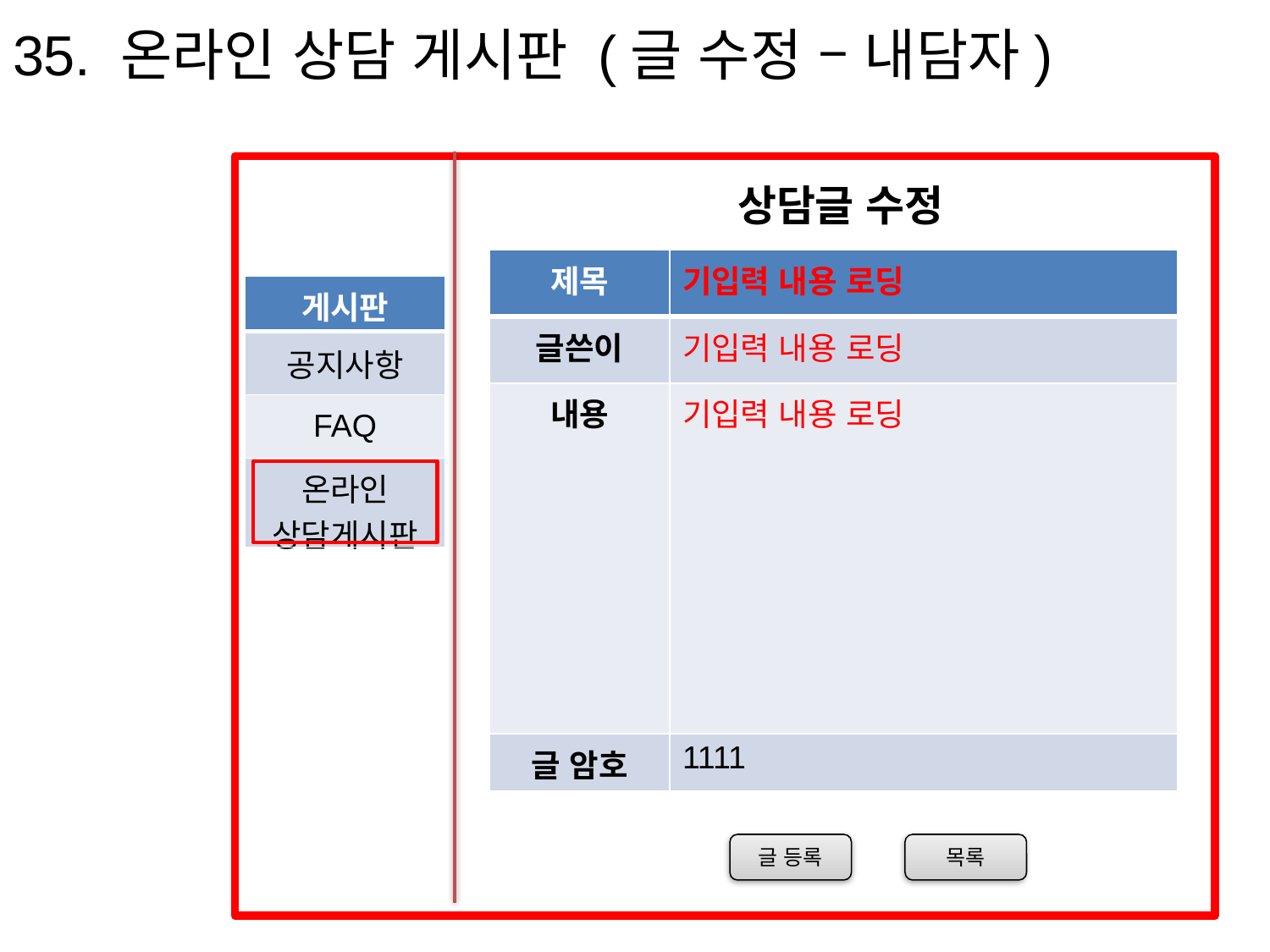

35. 온라인 상담 게시판 (글 수정 – 내담자)

상담글 수정
| 제목 | 기입력 내용 로딩 |
| --- | --- |
| 글쓴이 | 기입력 내용 로딩 |
| 내용 | 기입력 내용 로딩 |
| 글 암호 | 1111 |
| 게시판 |
| --- |
| 공지사항 |
| FAQ |
| 온라인 상담게시판 |

글 등록
목록